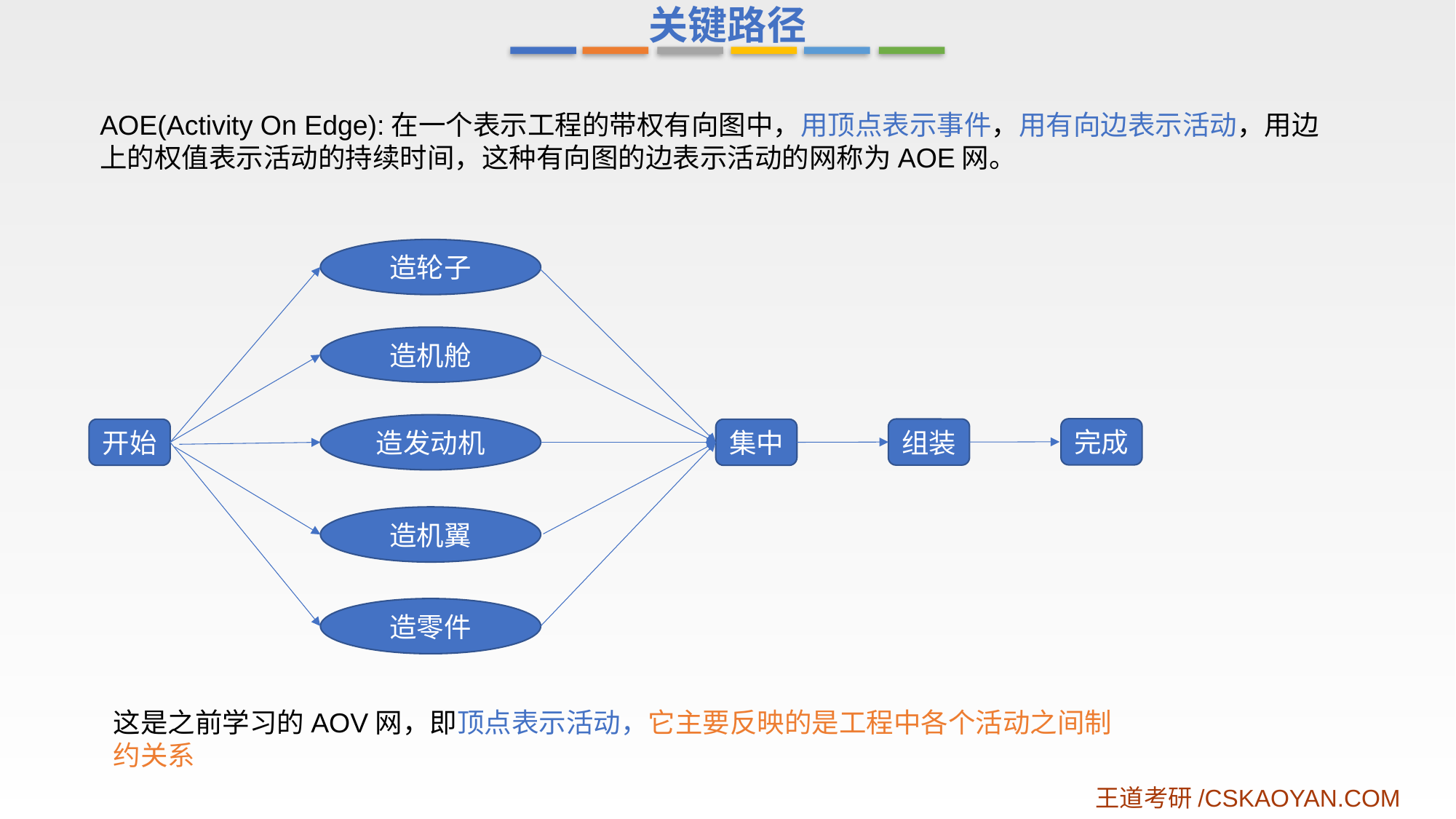

关键路径

AOE(Activity On Edge):在一个表示工程的带权有向图中，用顶点表示事件，用有向边表示活动，用边上的权值表示活动的持续时间，这种有向图的边表示活动的网称为AOE网。
造轮子
造机舱
造发动机
完成
组装
开始
集中
造机翼
造零件
这是之前学习的AOV网，即顶点表示活动，它主要反映的是工程中各个活动之间制约关系
王道考研/CSKAOYAN.COM